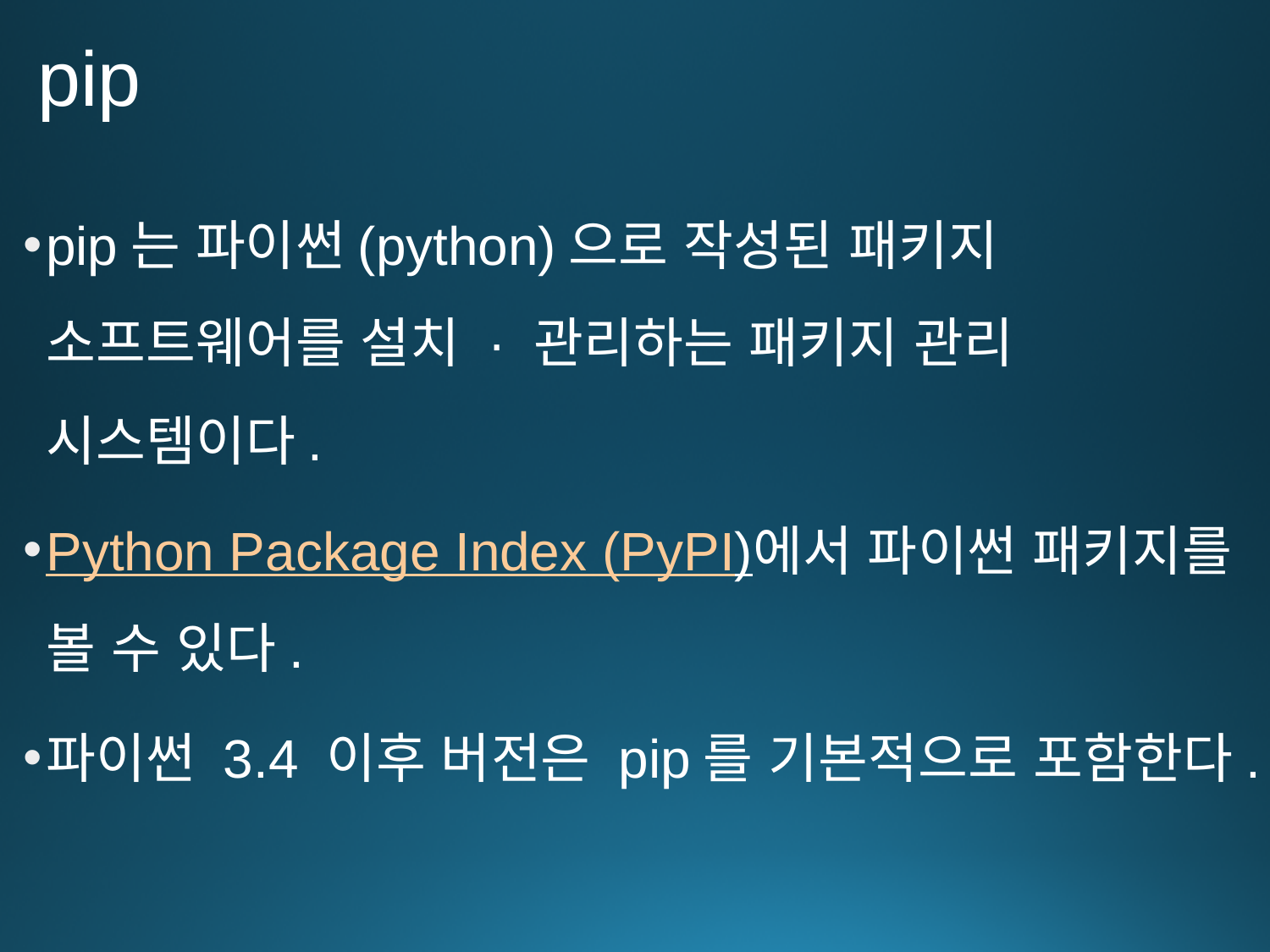

# pip
pip는 파이썬(python)으로 작성된 패키지 소프트웨어를 설치 · 관리하는 패키지 관리 시스템이다.
Python Package Index (PyPI)에서 파이썬 패키지를 볼 수 있다.
파이썬 3.4 이후 버전은 pip를 기본적으로 포함한다.